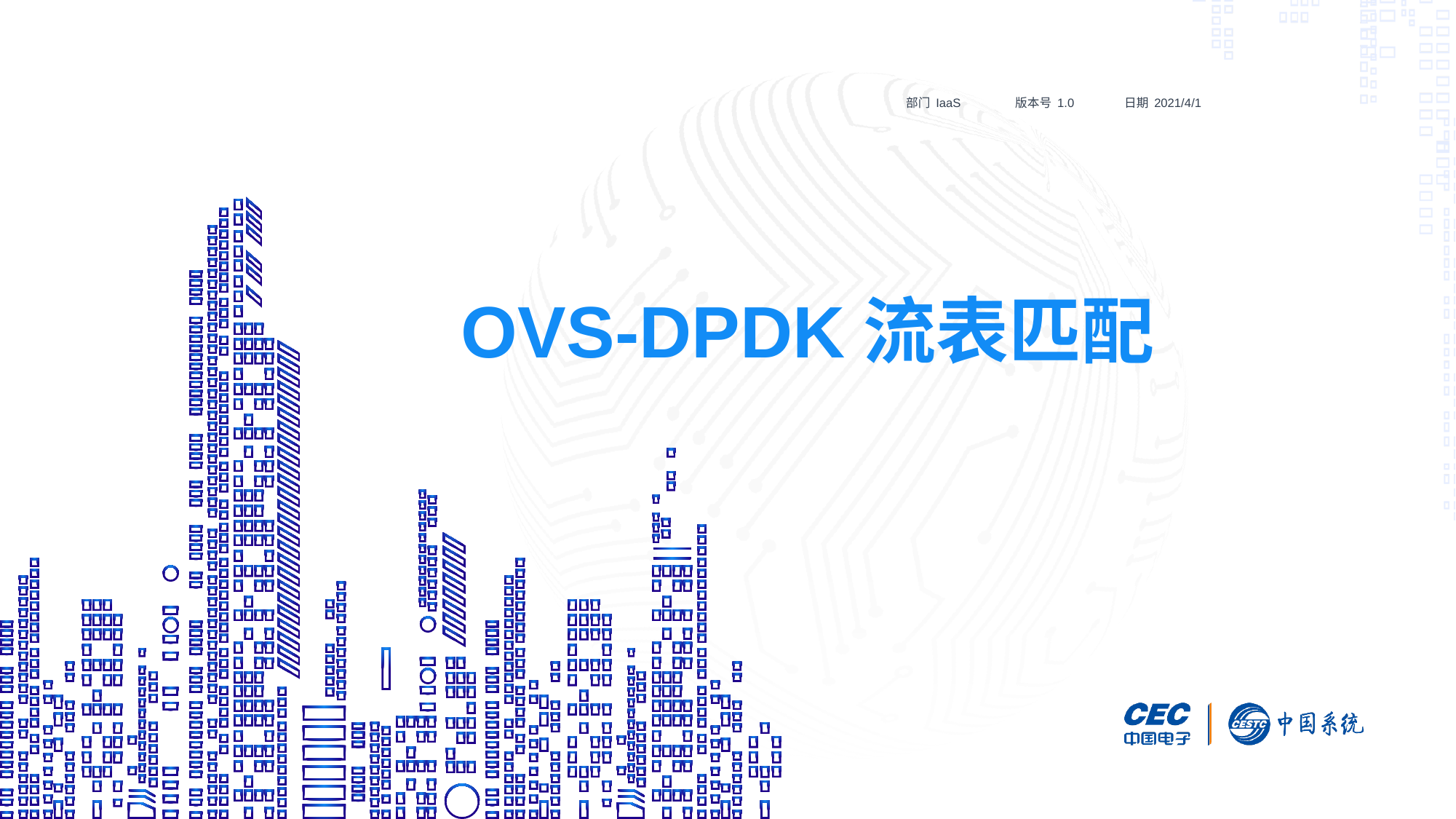

部门 IaaS	版本号 1.0	日期 2021/4/1
# OVS-DPDK流表匹配